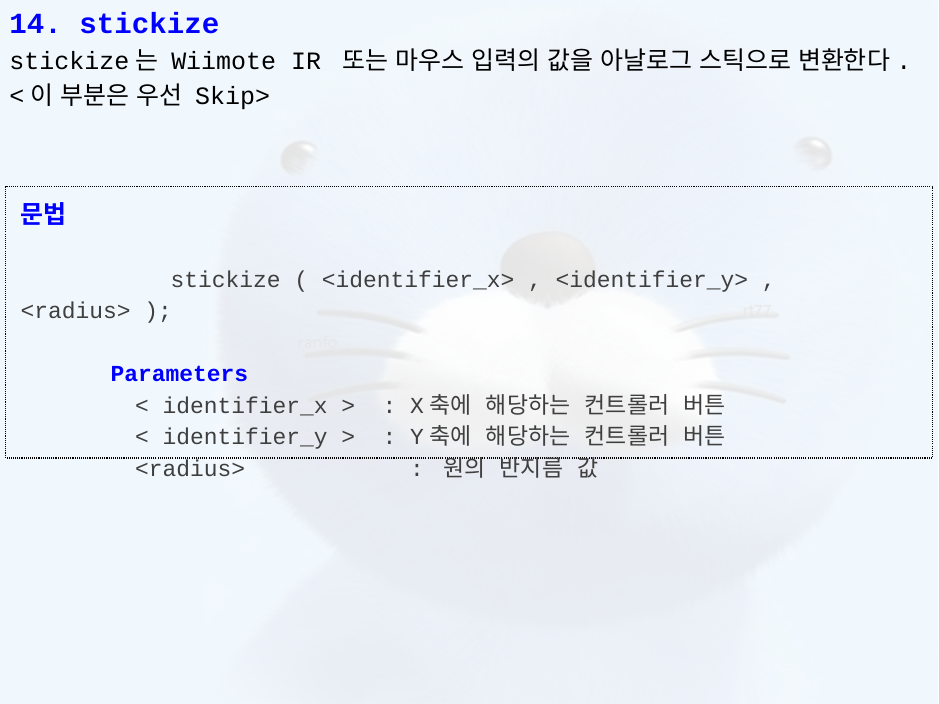

14. stickize
stickize는 Wiimote IR 또는 마우스 입력의 값을 아날로그 스틱으로 변환한다.
<이 부분은 우선 Skip>

문법

	stickize ( <identifier_x> , <identifier_y> , <radius> );

Parameters
< identifier_x >  : X축에 해당하는 컨트롤러 버튼
< identifier_y >  : Y축에 해당하는 컨트롤러 버튼
<radius>            : 원의 반지름 값